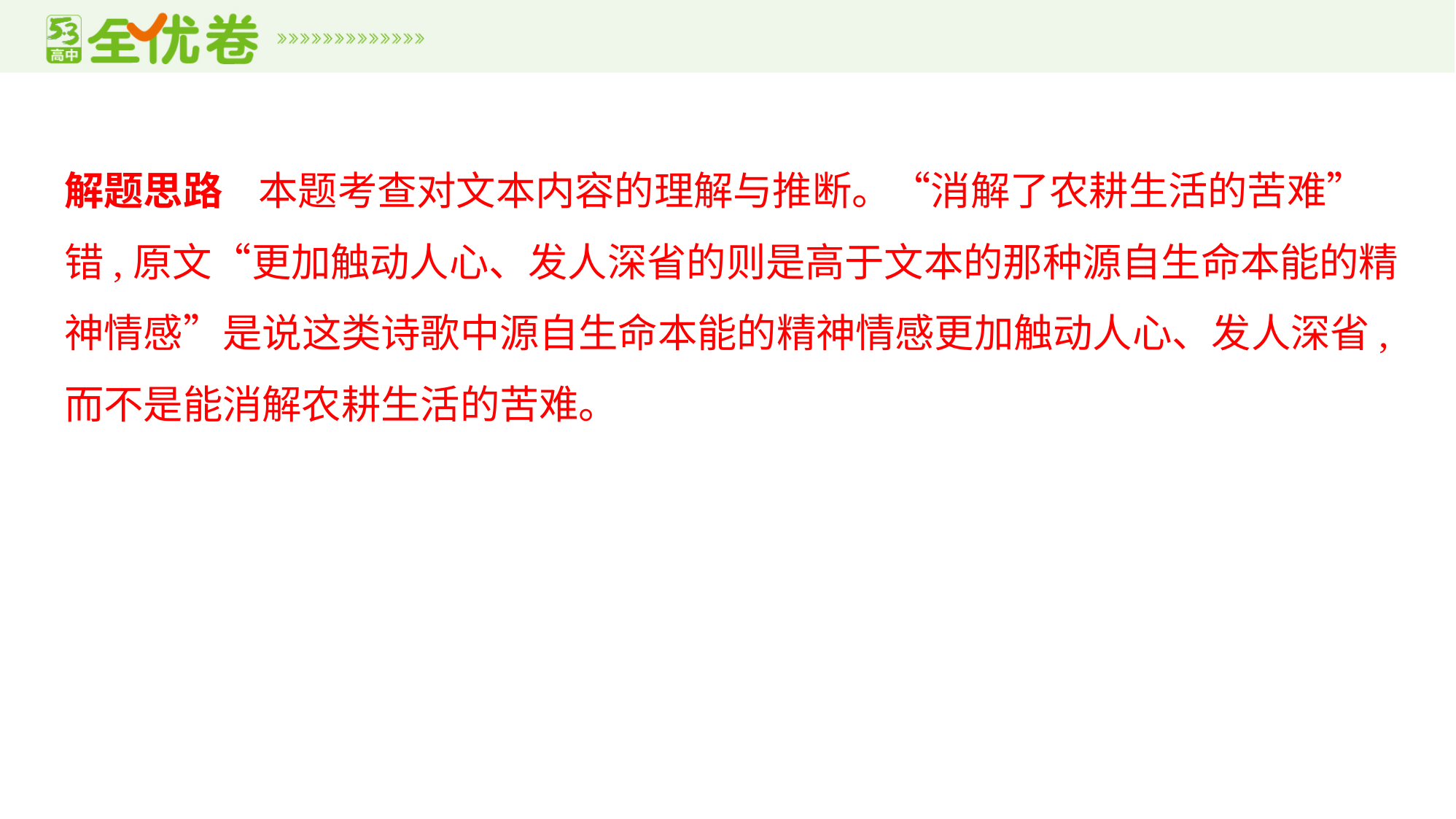

解题思路    本题考查对文本内容的理解与推断。“消解了农耕生活的苦难”
错,原文“更加触动人心、发人深省的则是高于文本的那种源自生命本能的精
神情感”是说这类诗歌中源自生命本能的精神情感更加触动人心、发人深省,
而不是能消解农耕生活的苦难。